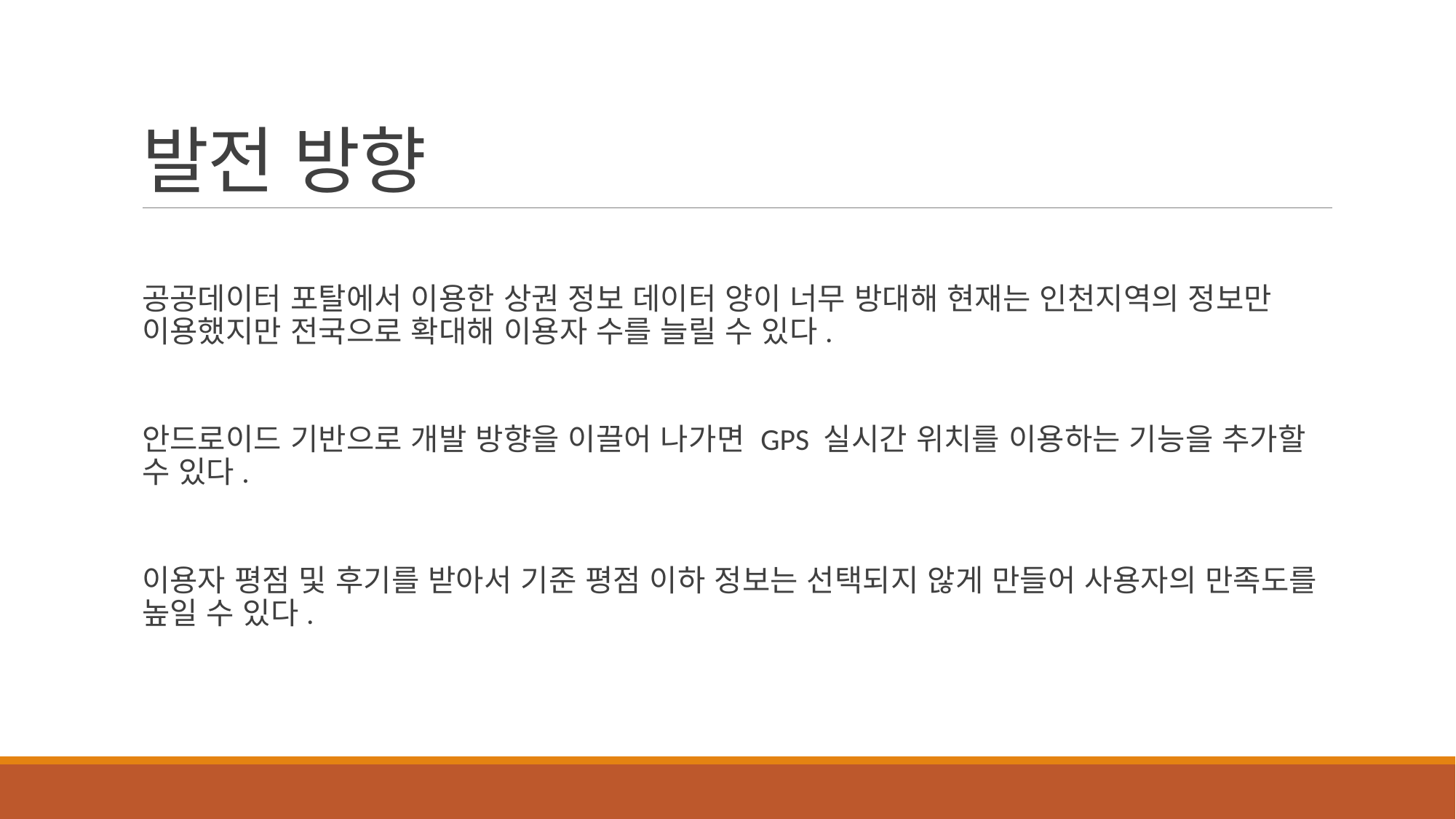

# 발전 방향

공공데이터 포탈에서 이용한 상권 정보 데이터 양이 너무 방대해 현재는 인천지역의 정보만 이용했지만 전국으로 확대해 이용자 수를 늘릴 수 있다.

안드로이드 기반으로 개발 방향을 이끌어 나가면 GPS 실시간 위치를 이용하는 기능을 추가할 수 있다.

이용자 평점 및 후기를 받아서 기준 평점 이하 정보는 선택되지 않게 만들어 사용자의 만족도를 높일 수 있다.